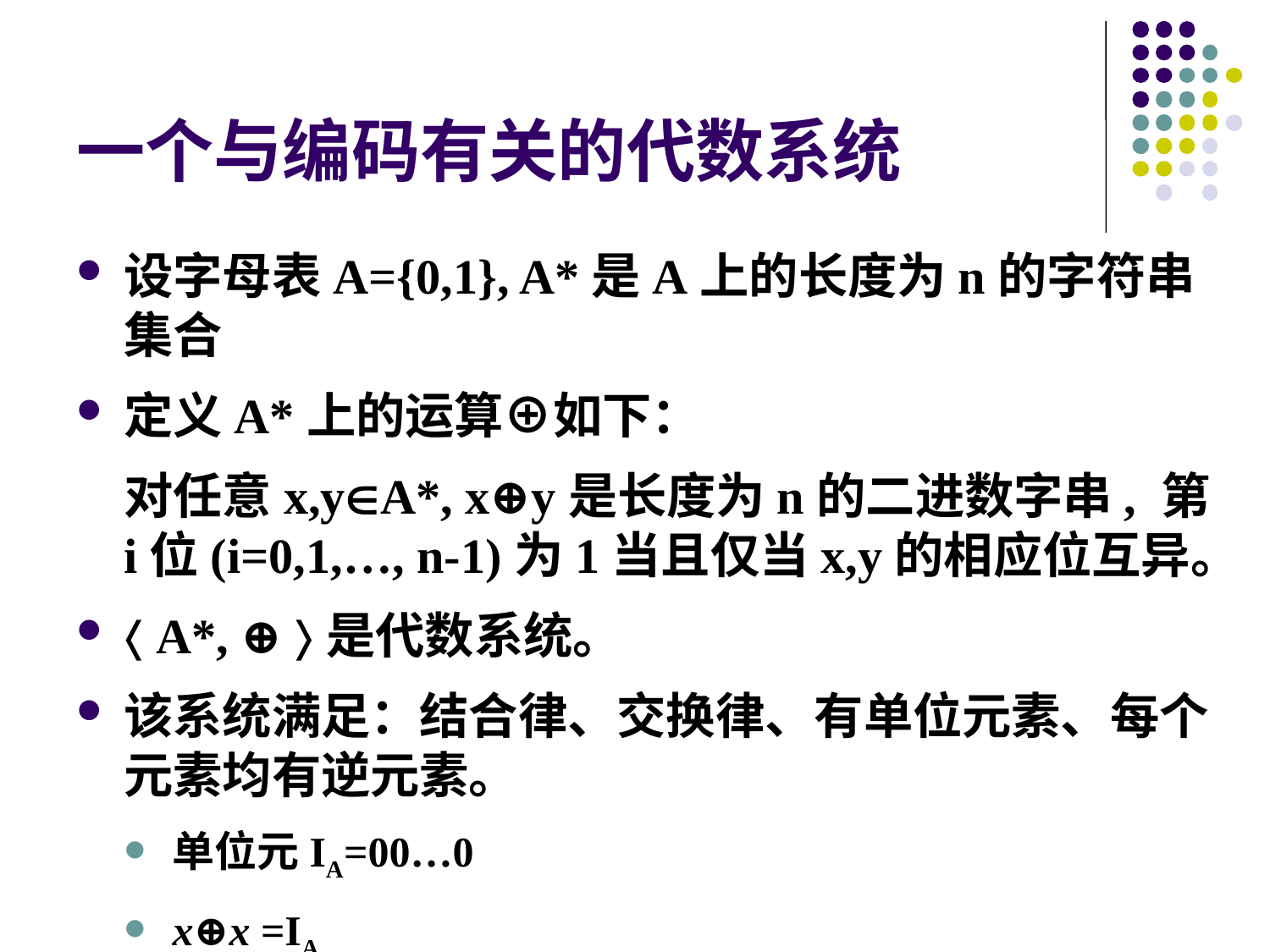

# 一个与编码有关的代数系统
设字母表A={0,1}, A*是A上的长度为n的字符串集合
定义A*上的运算⊕如下：
	对任意x,y∈A*, x⊕y是长度为n的二进数字串, 第i位(i=0,1,…, n-1)为1当且仅当x,y的相应位互异。
〈 A*, ⊕ 〉是代数系统。
该系统满足：结合律、交换律、有单位元素、每个元素均有逆元素。
单位元IA=00…0
x⊕x =IA